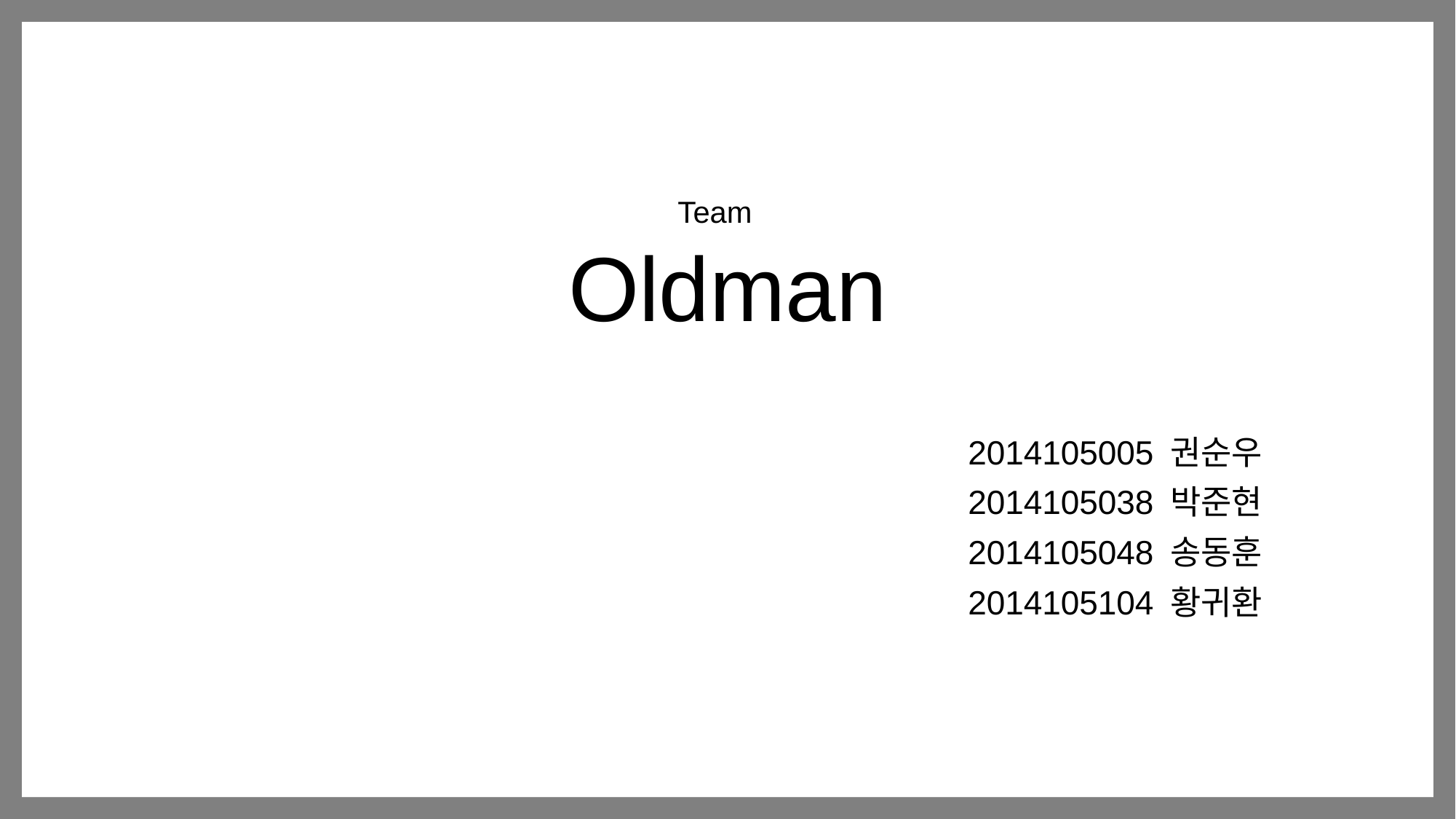

# Team Oldman
2014105005 권순우
2014105038 박준현
2014105048 송동훈
2014105104 황귀환